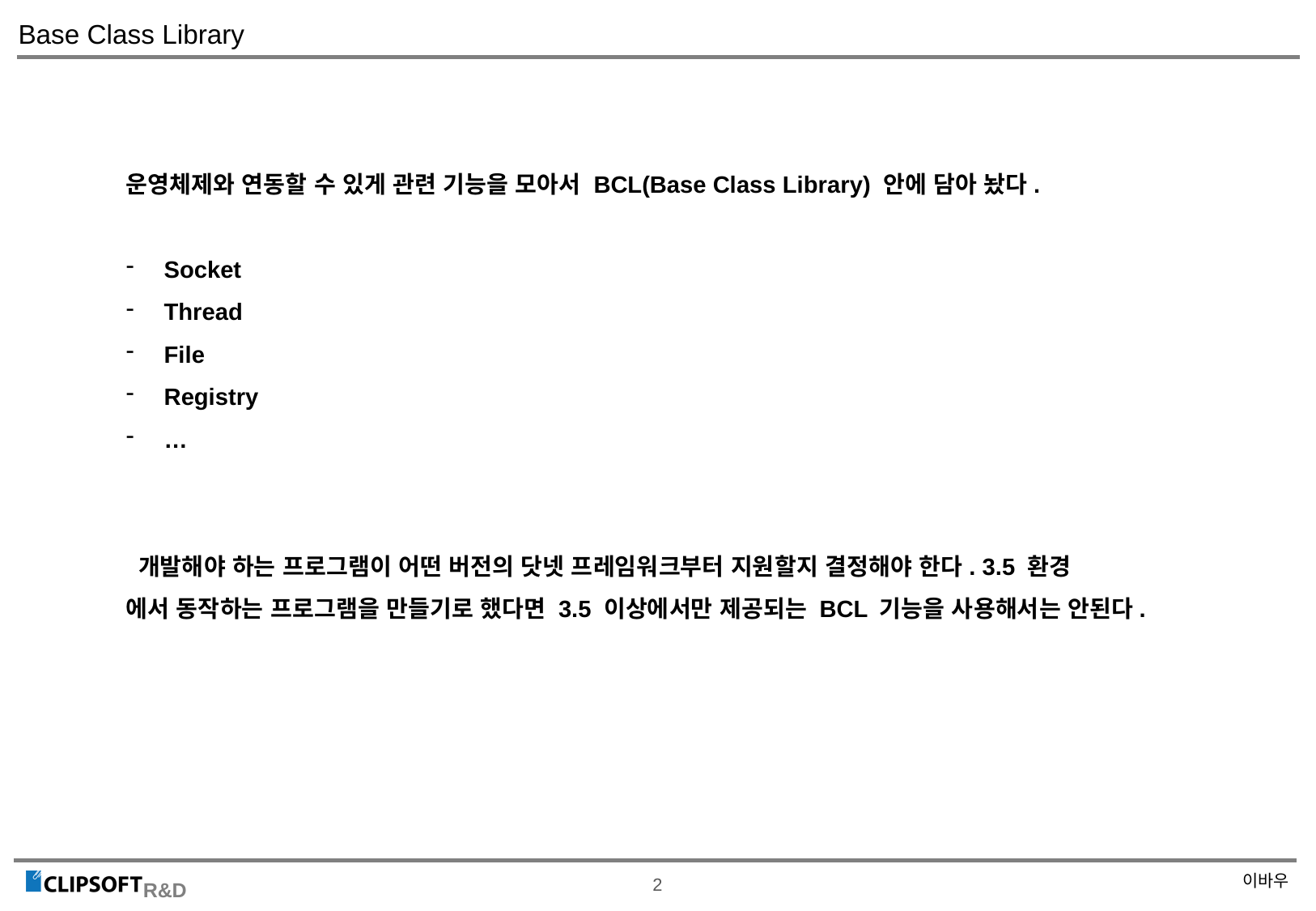

# Base Class Library
운영체제와 연동할 수 있게 관련 기능을 모아서 BCL(Base Class Library) 안에 담아 놨다.

Socket
Thread
File
Registry
…

 개발해야 하는 프로그램이 어떤 버전의 닷넷 프레임워크부터 지원할지 결정해야 한다. 3.5 환경
에서 동작하는 프로그램을 만들기로 했다면 3.5 이상에서만 제공되는 BCL 기능을 사용해서는 안된다.
이바우